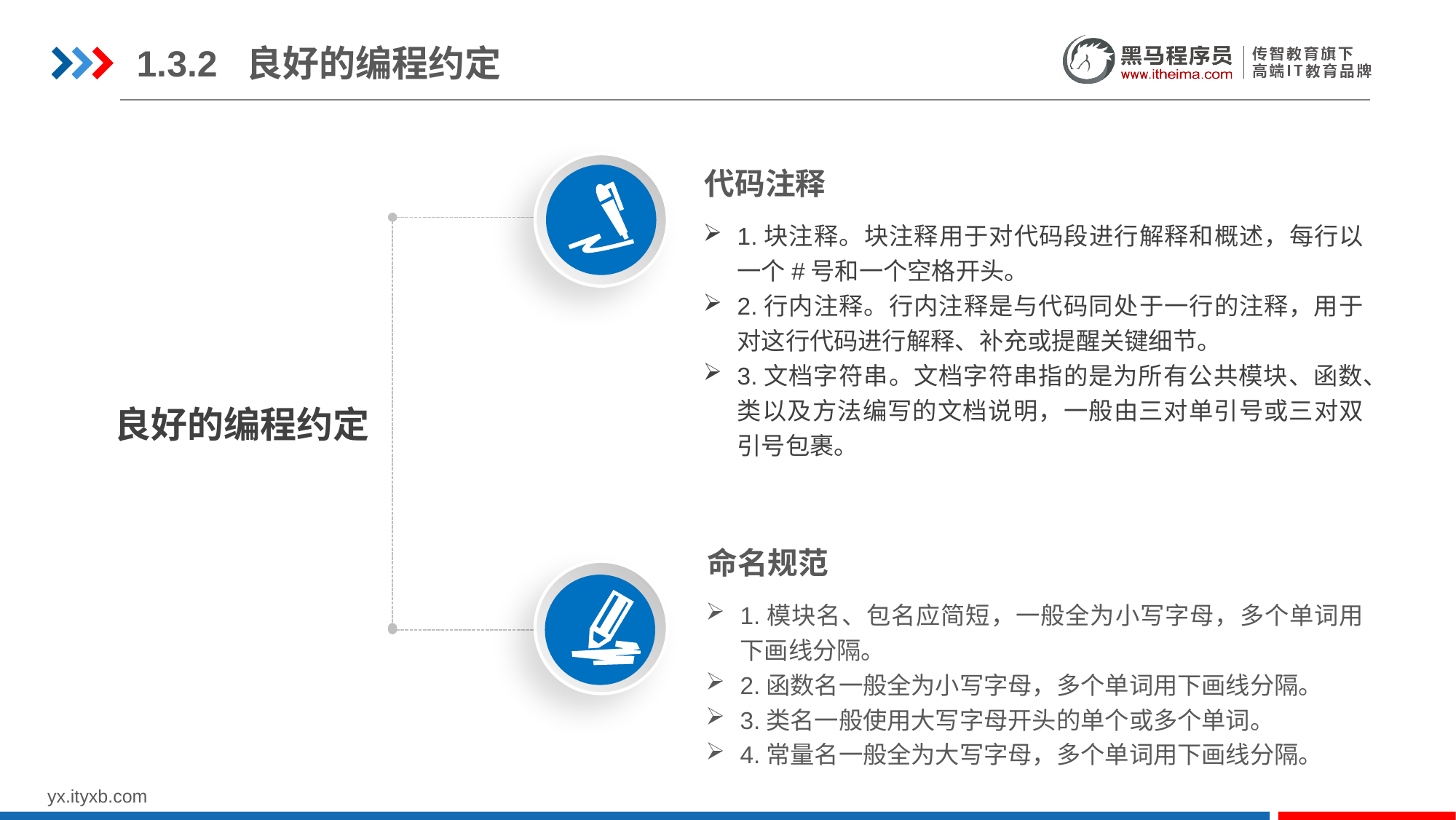

1.3.2  良好的编程约定

代码注释

1.块注释。块注释用于对代码段进行解释和概述，每行以一个#号和一个空格开头。
2.行内注释。行内注释是与代码同处于一行的注释，用于对这行代码进行解释、补充或提醒关键细节。
3.文档字符串。文档字符串指的是为所有公共模块、函数、类以及方法编写的文档说明，一般由三对单引号或三对双引号包裹。
良好的编程约定
命名规范

1.模块名、包名应简短，一般全为小写字母，多个单词用下画线分隔。
2.函数名一般全为小写字母，多个单词用下画线分隔。
3.类名一般使用大写字母开头的单个或多个单词。
4.常量名一般全为大写字母，多个单词用下画线分隔。